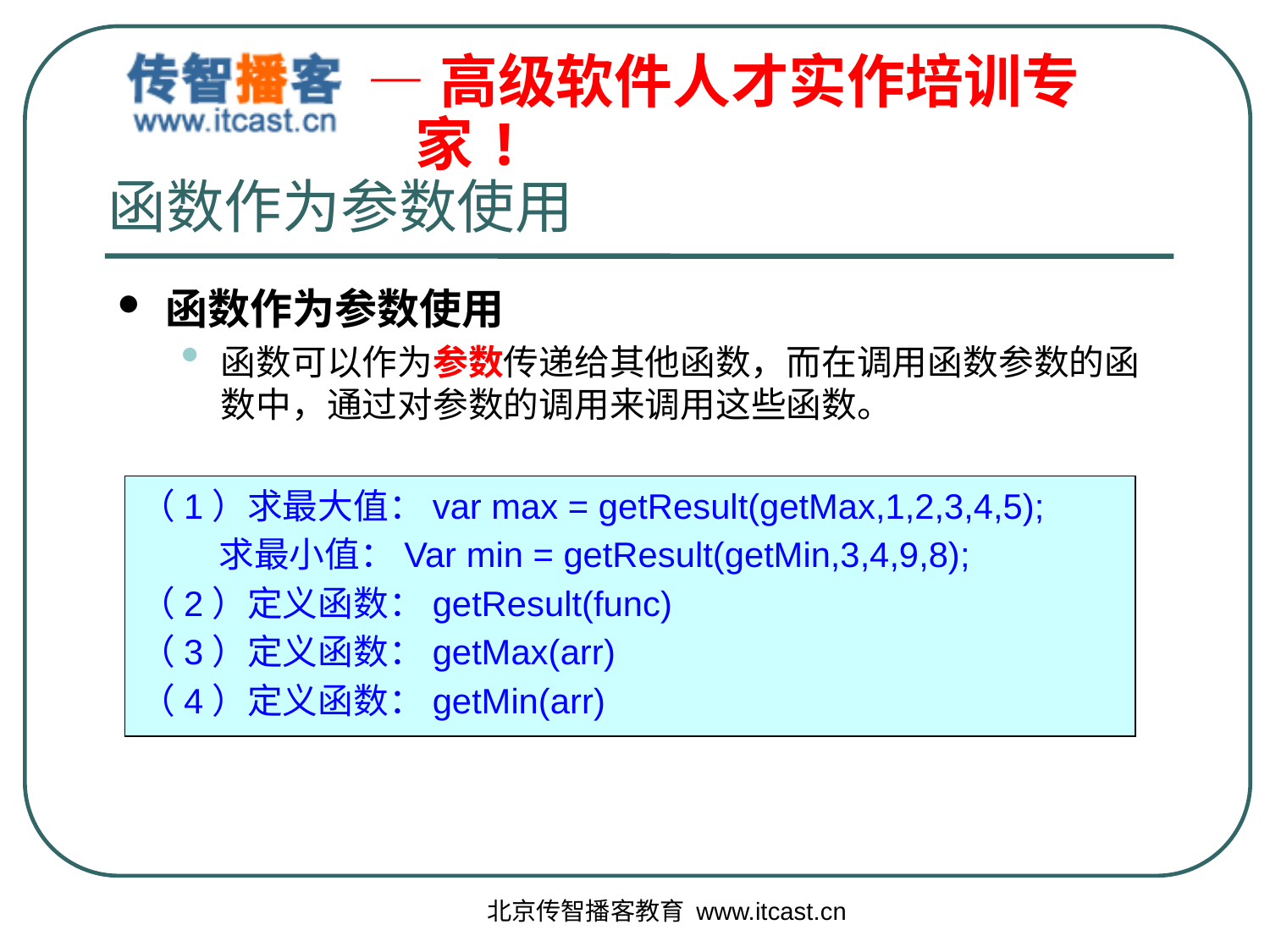

# 函数作为参数使用
函数作为参数使用
函数可以作为参数传递给其他函数，而在调用函数参数的函数中，通过对参数的调用来调用这些函数。
（1）求最大值：var max = getResult(getMax,1,2,3,4,5);
         求最小值：Var min = getResult(getMin,3,4,9,8);
（2）定义函数：getResult(func)
（3）定义函数：getMax(arr)
（4）定义函数：getMin(arr)